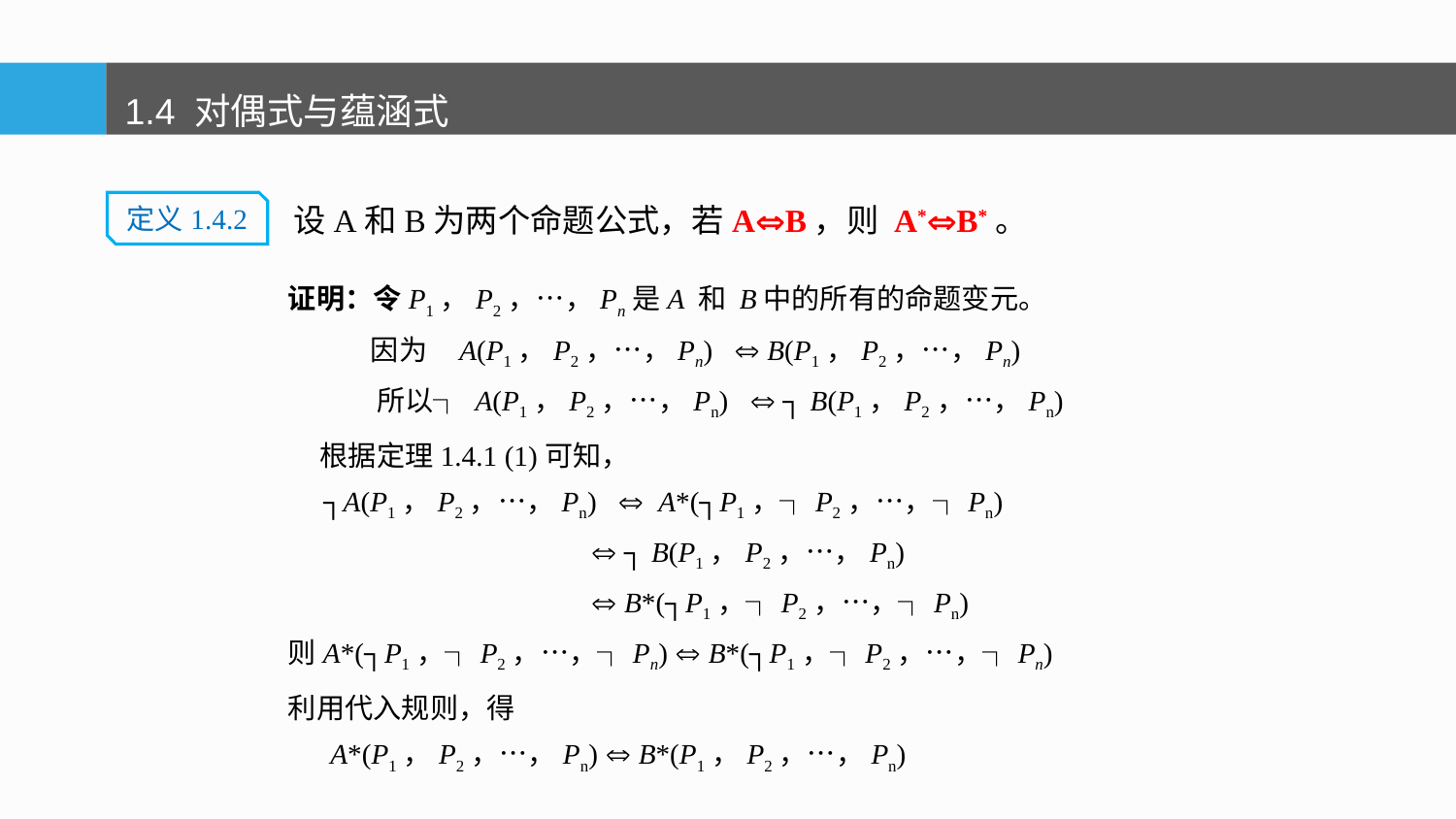

1.4 对偶式与蕴涵式

定义1.4.2
设A和B为两个命题公式，若A⇔B，则 A*⇔B*。
证明：令P1，P2，…，Pn是A 和 B中的所有的命题变元。
            因为    A(P1，P2，…，Pn)   ⇔ B(P1，P2，…，Pn)
             所以┐ A(P1，P2，…，Pn)   ⇔ ┐ B(P1，P2，…，Pn)
    根据定理1.4.1 (1)可知，
     ┐A(P1，P2，…，Pn)   ⇔  A*(┐P1，┐P2，…，┐Pn)
                                           ⇔ ┐ B(P1，P2，…，Pn)
                                           ⇔ B*(┐P1，┐P2，…，┐Pn)
则A*(┐P1，┐P2，…，┐Pn) ⇔ B*(┐P1，┐P2，…，┐Pn)
利用代入规则，得
      A*(P1，P2，…，Pn) ⇔ B*(P1，P2，…，Pn)